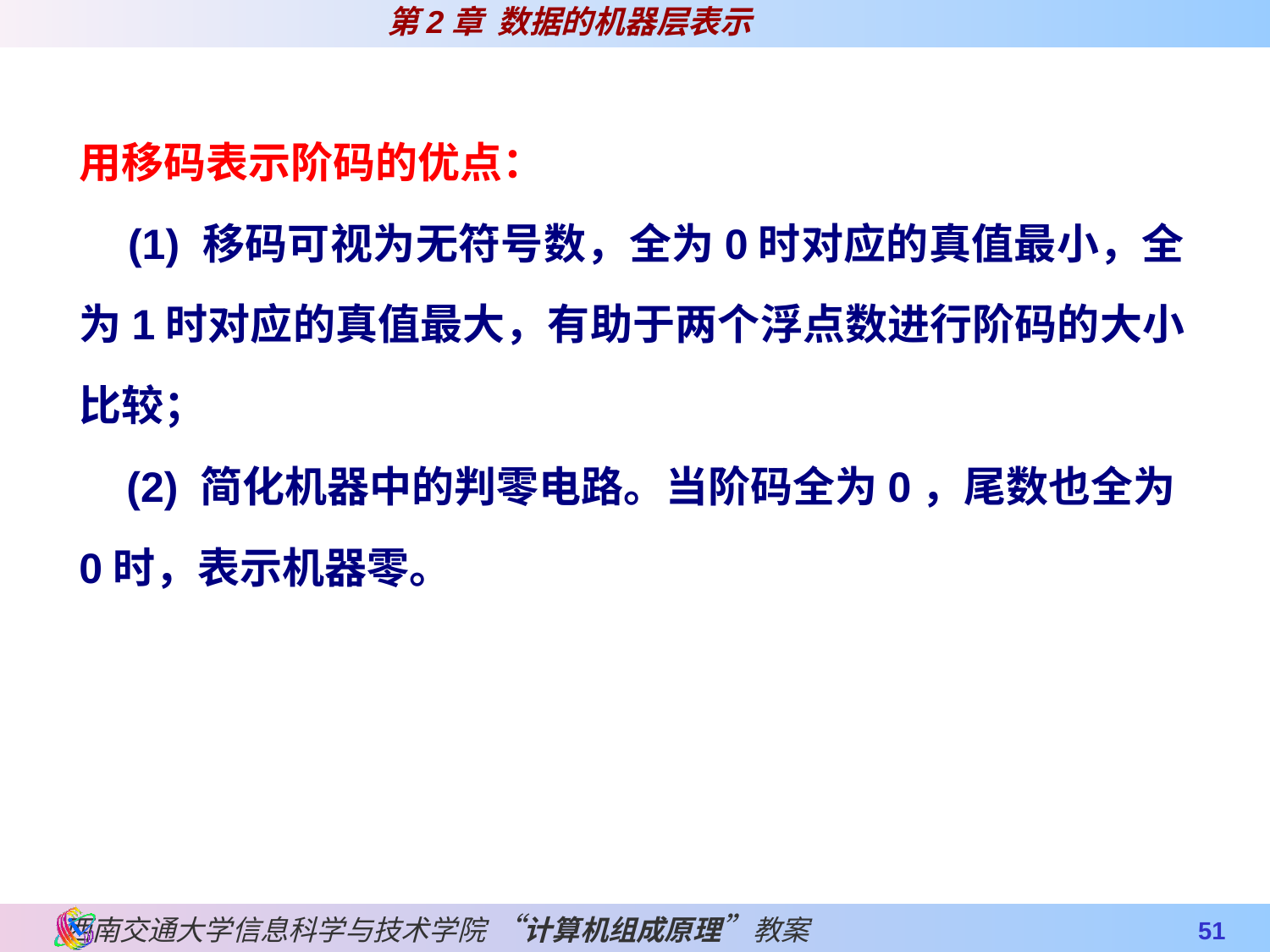

用移码表示阶码的优点：
    (1) 移码可视为无符号数，全为0时对应的真值最小，全为1时对应的真值最大，有助于两个浮点数进行阶码的大小比较；
    (2) 简化机器中的判零电路。当阶码全为0，尾数也全为0时，表示机器零。